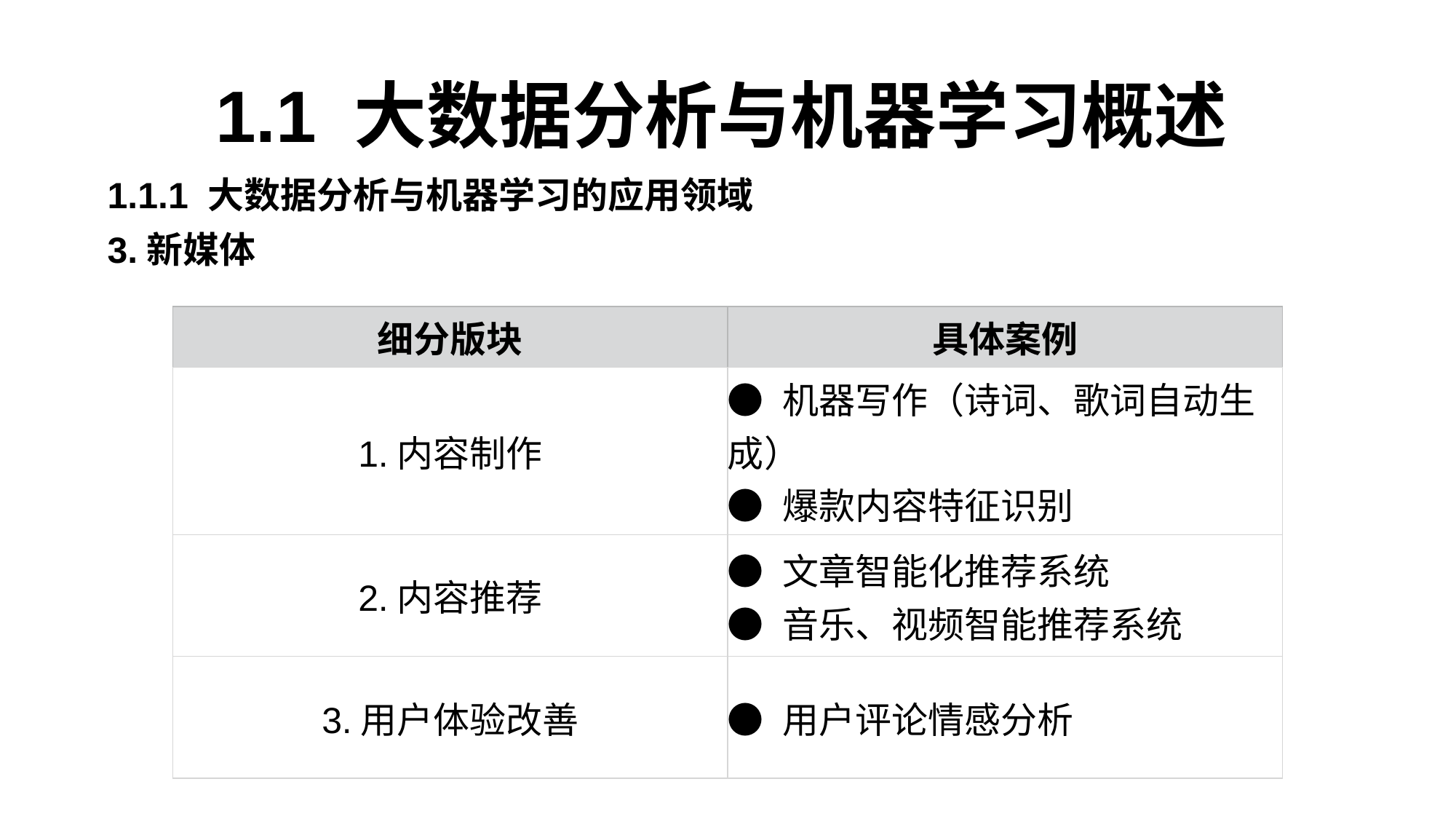

# 1.1 大数据分析与机器学习概述
1.1.1 大数据分析与机器学习的应用领域
3.新媒体
| 细分版块 | 具体案例 |
| --- | --- |
| 1.内容制作 | ● 机器写作（诗词、歌词自动生成） ● 爆款内容特征识别 |
| 2.内容推荐 | ● 文章智能化推荐系统 ● 音乐、视频智能推荐系统 |
| 3.用户体验改善 | ● 用户评论情感分析 |